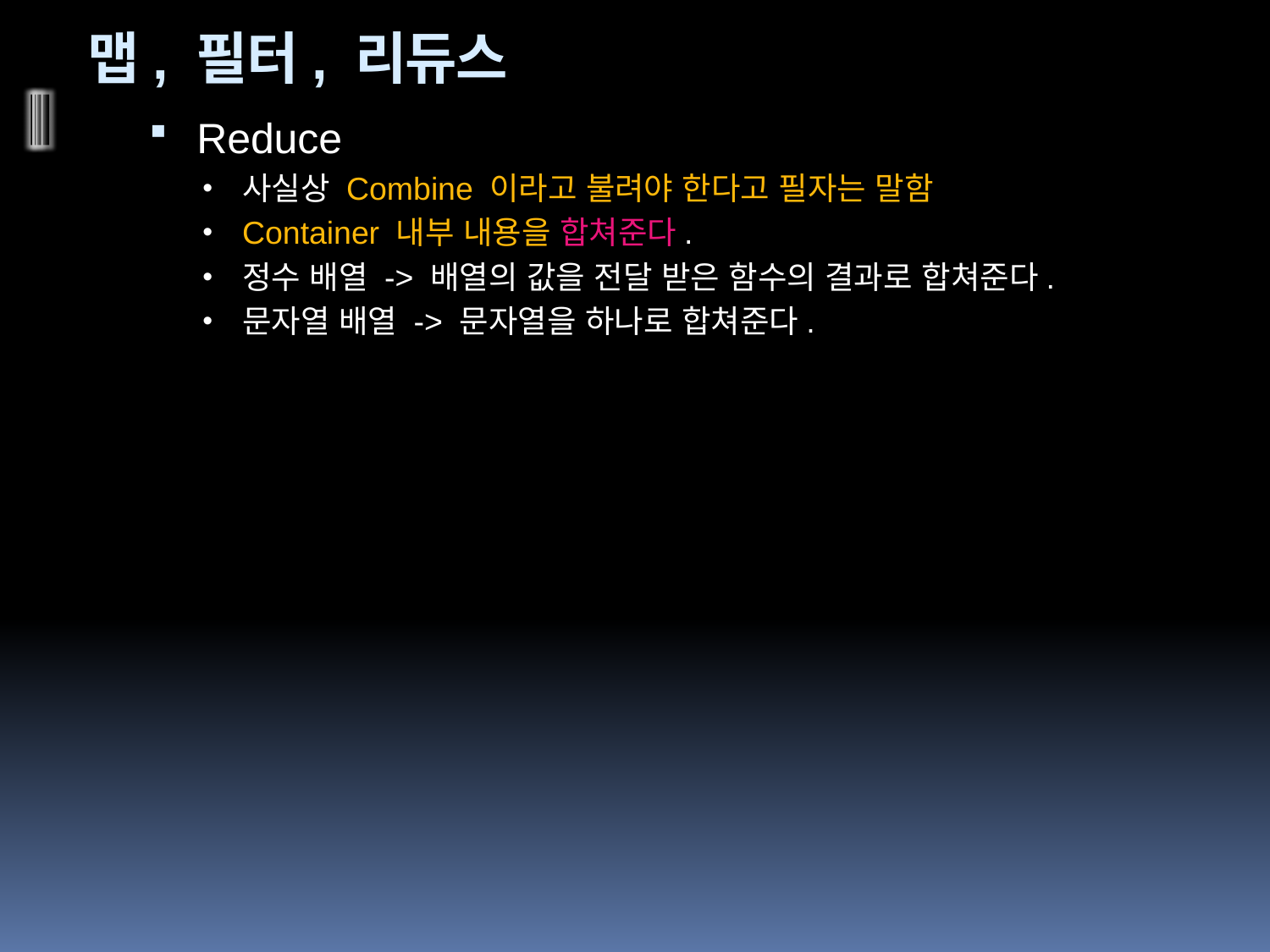

# 맵, 필터, 리듀스
Reduce
사실상 Combine 이라고 불려야 한다고 필자는 말함
Container 내부 내용을 합쳐준다.
정수 배열 -> 배열의 값을 전달 받은 함수의 결과로 합쳐준다.
문자열 배열 -> 문자열을 하나로 합쳐준다.